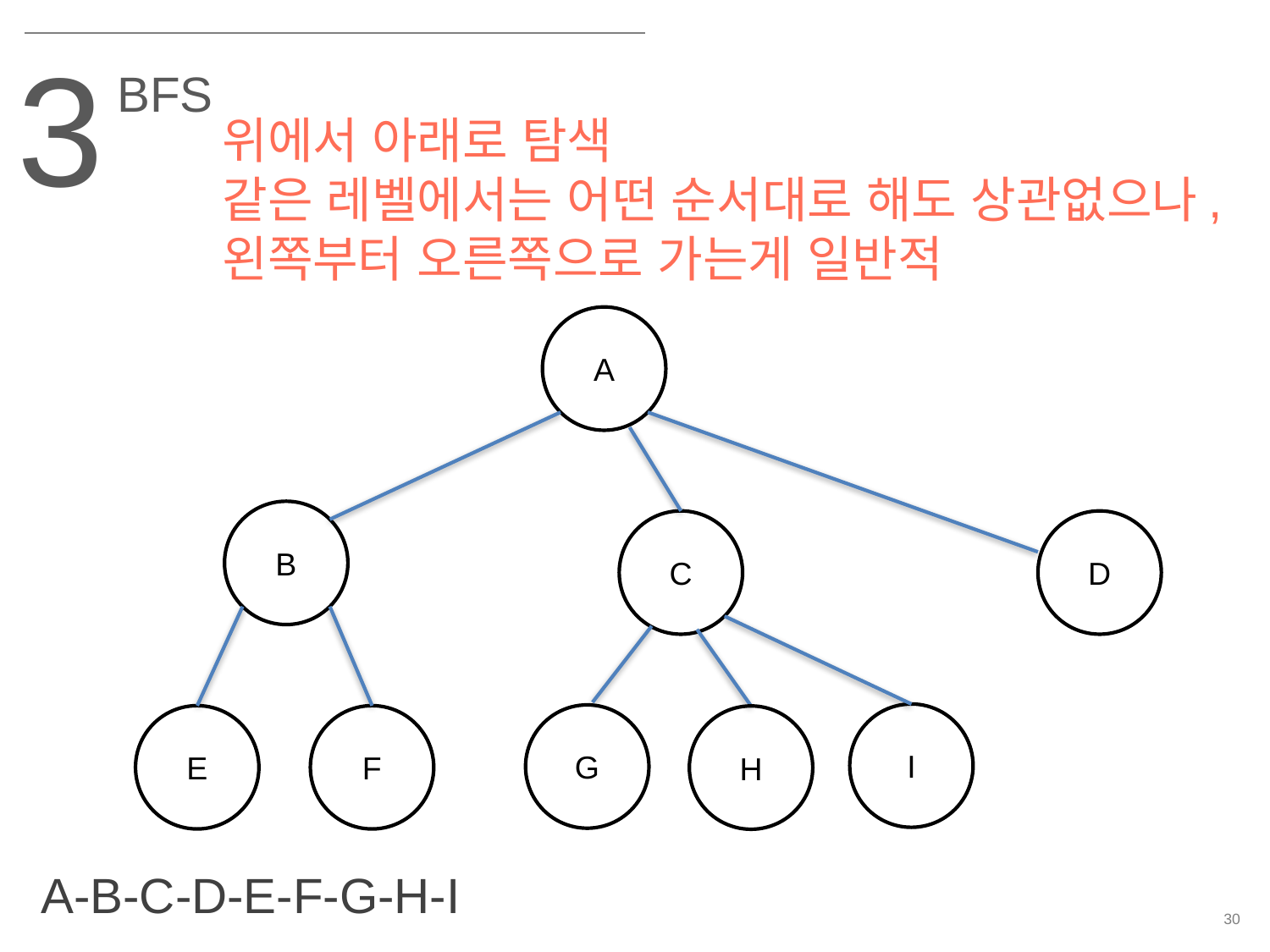

3
BFS
위에서 아래로 탐색
같은 레벨에서는 어떤 순서대로 해도 상관없으나, 왼쪽부터 오른쪽으로 가는게 일반적
A
B
C
D
I
G
E
F
H
A-B-C-D-E-F-G-H-I